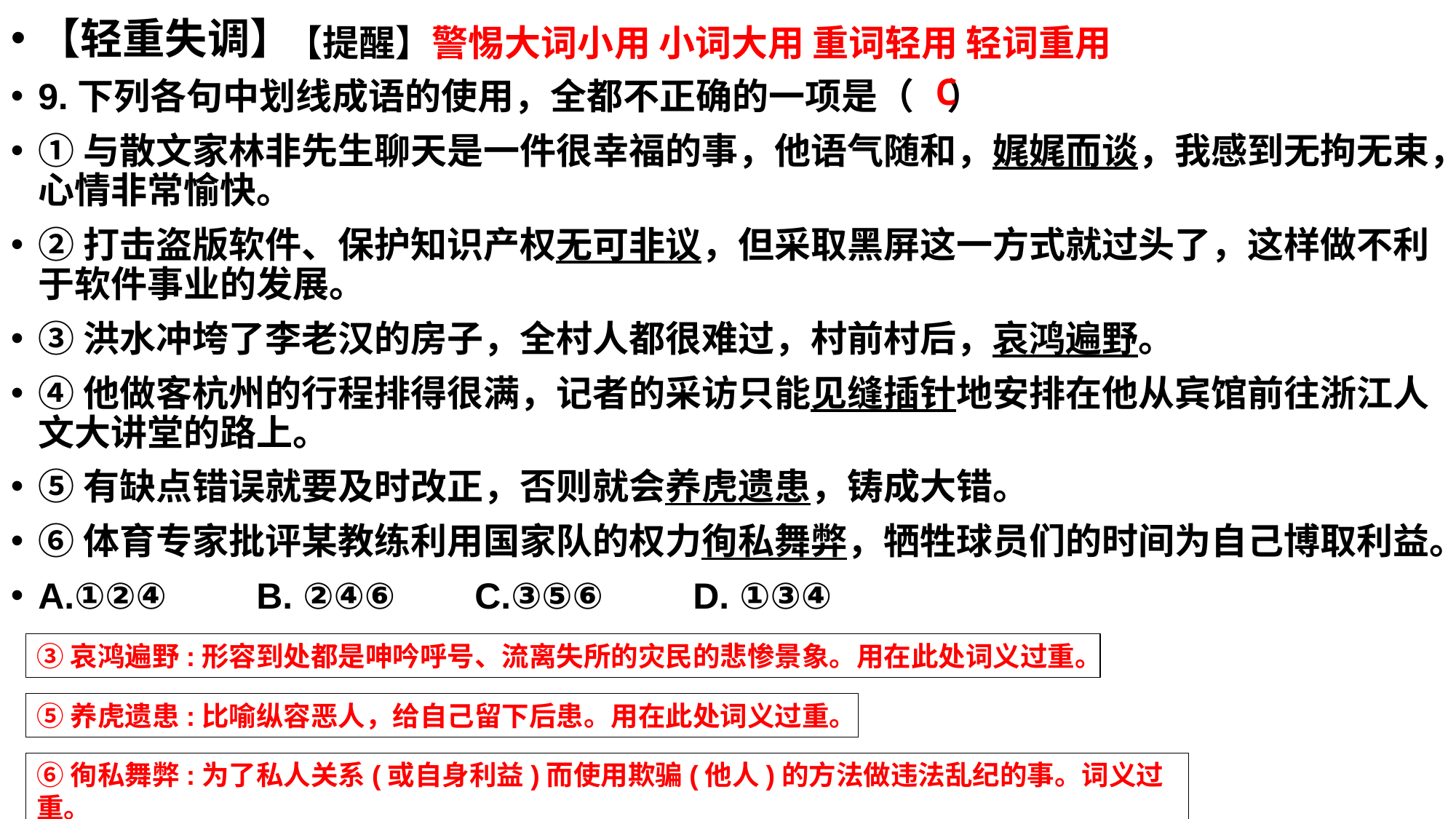

【提醒】警惕大词小用 小词大用 重词轻用 轻词重用
【轻重失调】
9.下列各句中划线成语的使用，全都不正确的一项是（    ）
①与散文家林非先生聊天是一件很幸福的事，他语气随和，娓娓而谈，我感到无拘无束，心情非常愉快。
②打击盗版软件、保护知识产权无可非议，但采取黑屏这一方式就过头了，这样做不利于软件事业的发展。
③洪水冲垮了李老汉的房子，全村人都很难过，村前村后，哀鸿遍野。
④他做客杭州的行程排得很满，记者的采访只能见缝插针地安排在他从宾馆前往浙江人文大讲堂的路上。
⑤有缺点错误就要及时改正，否则就会养虎遗患，铸成大错。
⑥体育专家批评某教练利用国家队的权力徇私舞弊，牺牲球员们的时间为自己博取利益。
A.①②④	B. ②④⑥	C.③⑤⑥	D. ①③④
C
③哀鸿遍野:形容到处都是呻吟呼号、流离失所的灾民的悲惨景象。用在此处词义过重。
⑤养虎遗患:比喻纵容恶人，给自己留下后患。用在此处词义过重。
⑥徇私舞弊:为了私人关系(或自身利益)而使用欺骗(他人)的方法做违法乱纪的事。词义过重。